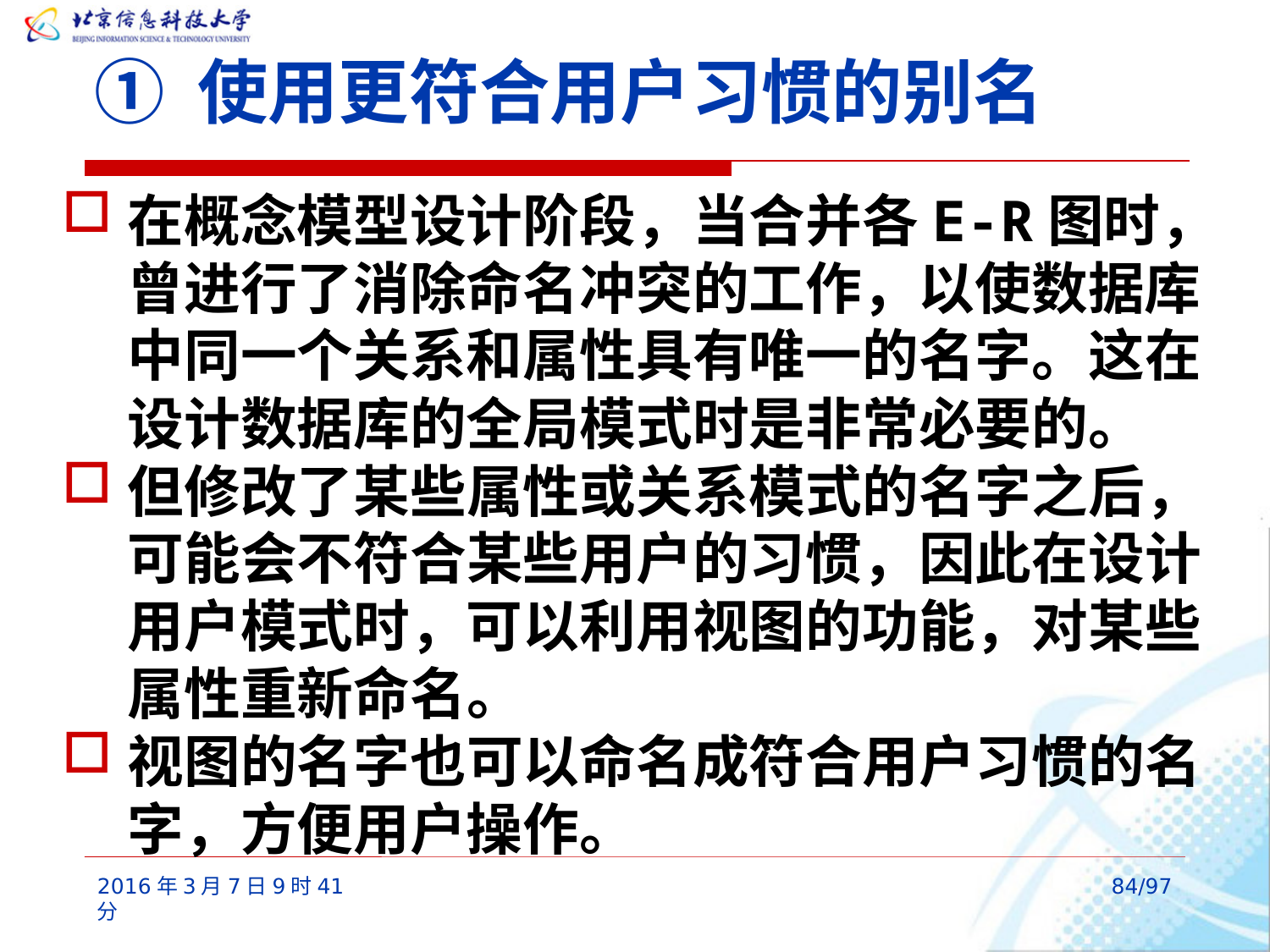

# ① 使用更符合用户习惯的别名
在概念模型设计阶段，当合并各E-R图时，曾进行了消除命名冲突的工作，以使数据库中同一个关系和属性具有唯一的名字。这在设计数据库的全局模式时是非常必要的。
但修改了某些属性或关系模式的名字之后，可能会不符合某些用户的习惯，因此在设计用户模式时，可以利用视图的功能，对某些属性重新命名。
视图的名字也可以命名成符合用户习惯的名字，方便用户操作。
2016年3月7日9时41分
84/97